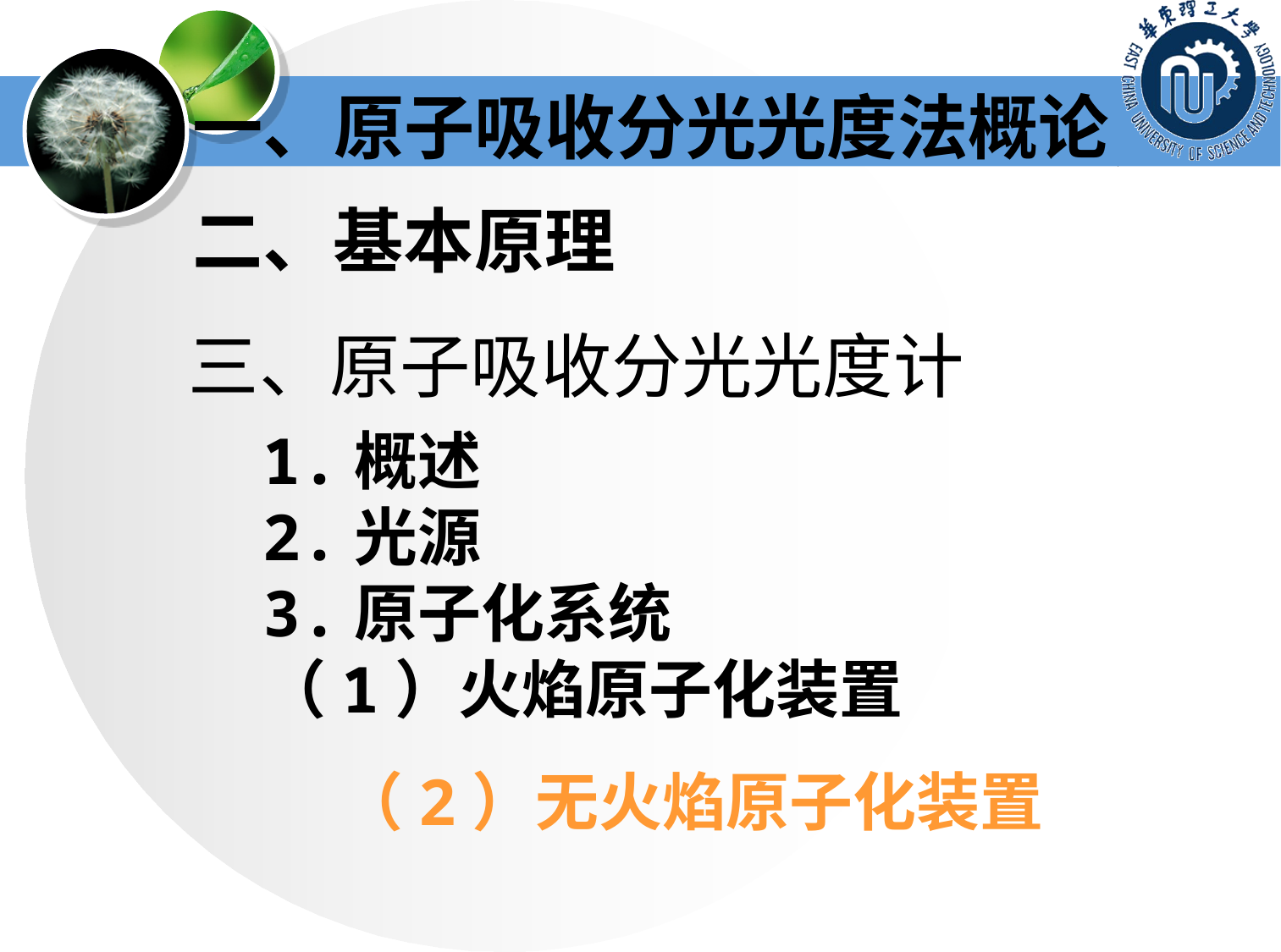

一、原子吸收分光光度法概论
二、基本原理
三、原子吸收分光光度计
1.概述
2.光源
3.原子化系统
（1）火焰原子化装置

（2）无火焰原子化装置